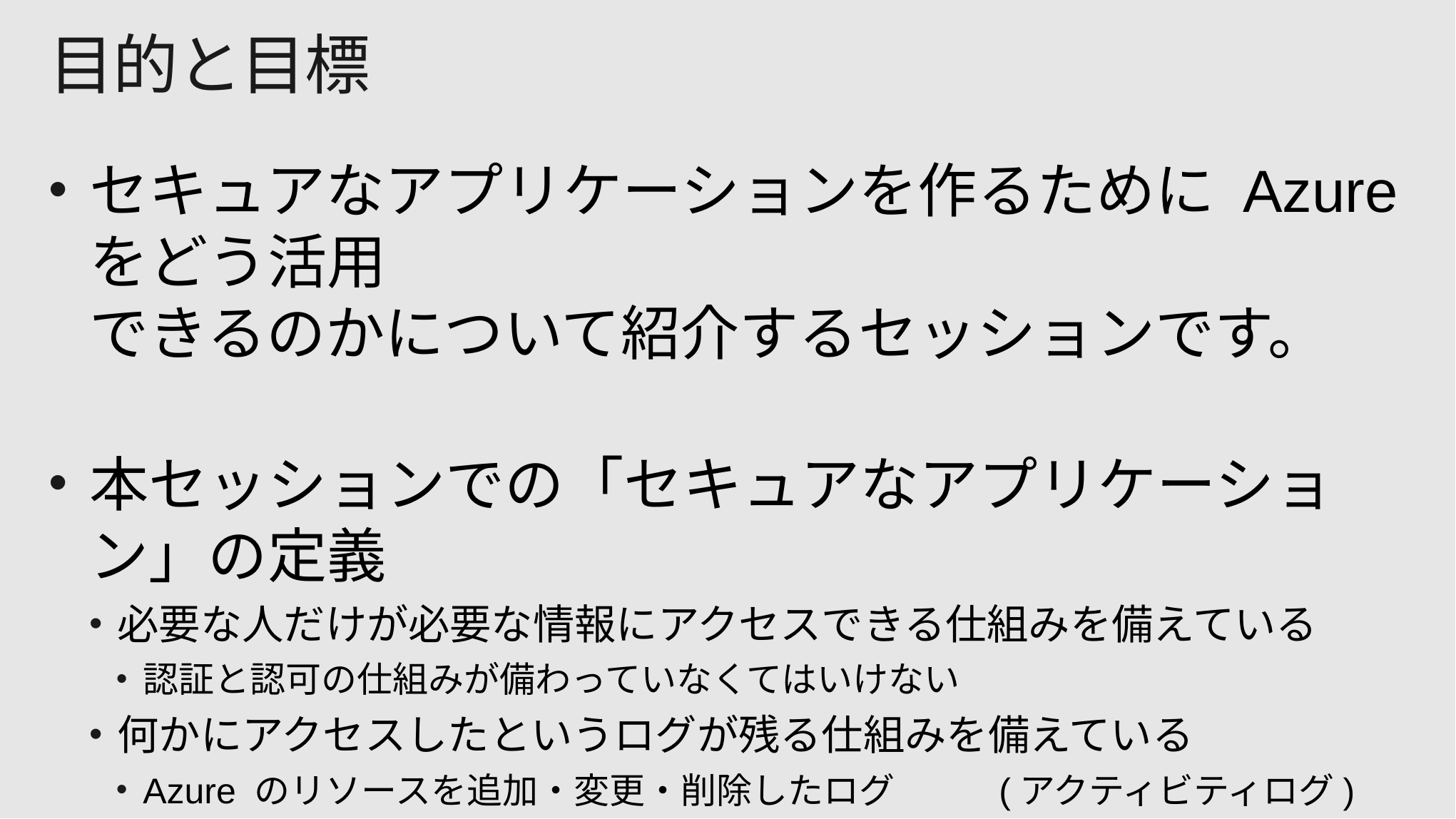

# 目的と目標
セキュアなアプリケーションを作るために Azure をどう活用
できるのかについて紹介するセッションです。

本セッションでの「セキュアなアプリケーション」の定義
必要な人だけが必要な情報にアクセスできる仕組みを備えている
認証と認可の仕組みが備わっていなくてはいけない
何かにアクセスしたというログが残る仕組みを備えている
Azure のリソースを追加・変更・削除したログ	(アクティビティログ)
アプリケーションに対するアクセスログ		(アクセスログ)
データに対してアクセスしたログ			(監査ログ)